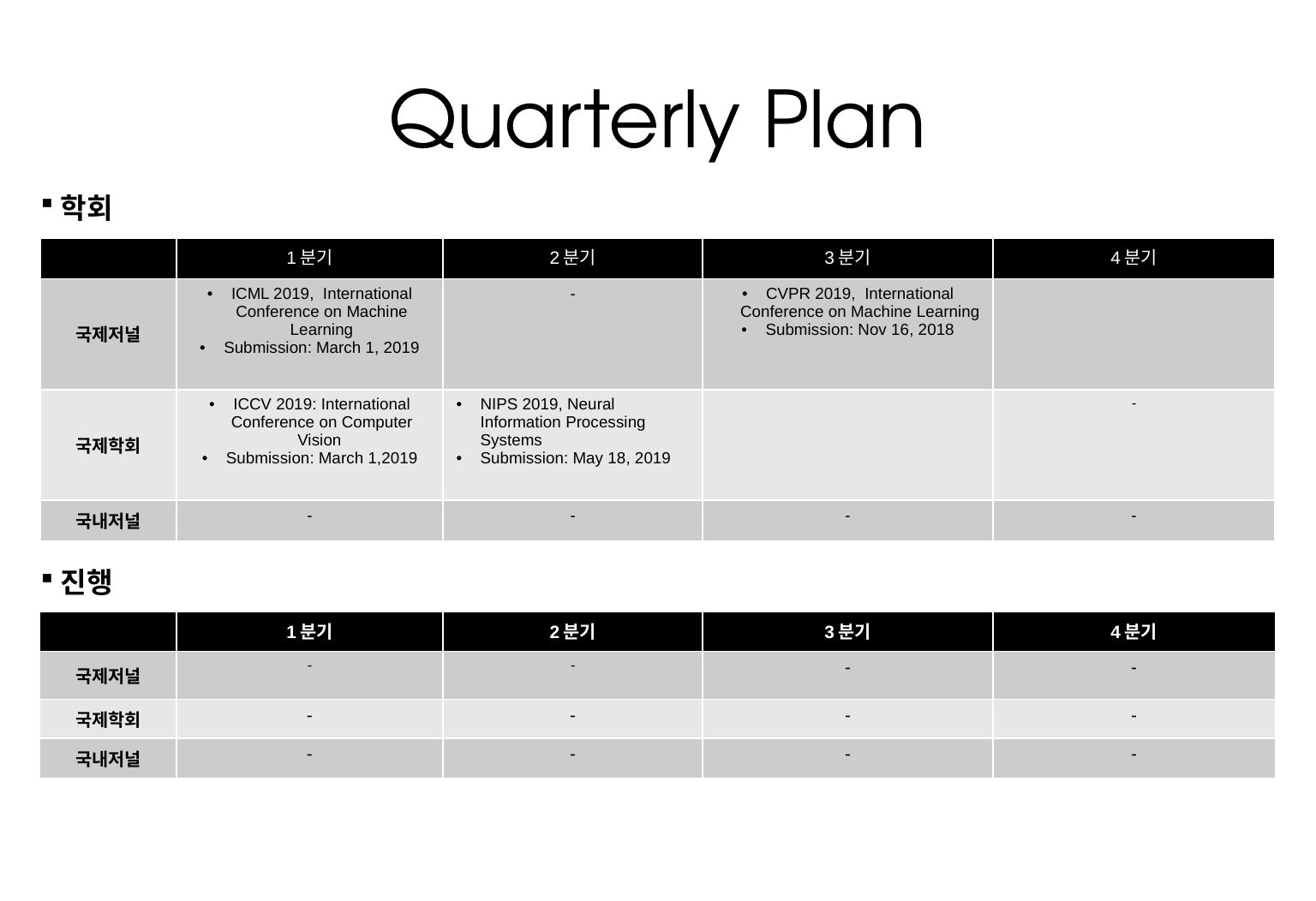

# Quarterly Plan
학회
|  | 1분기 | 2분기 | 3분기 | 4분기 |
| --- | --- | --- | --- | --- |
| 국제저널 | ICML 2019, International Conference on Machine Learning Submission: March 1, 2019 | - | CVPR 2019, International Conference on Machine Learning Submission: Nov 16, 2018 |  |
| 국제학회 | ICCV 2019: International Conference on Computer Vision Submission: March 1,2019 | NIPS 2019, Neural Information Processing Systems Submission: May 18, 2019 |  | - |
| 국내저널 | - | - | - | - |
진행
|  | 1분기 | 2분기 | 3분기 | 4분기 |
| --- | --- | --- | --- | --- |
| 국제저널 | - | - | - | - |
| 국제학회 | - | - | - | - |
| 국내저널 | - | - | - | - |